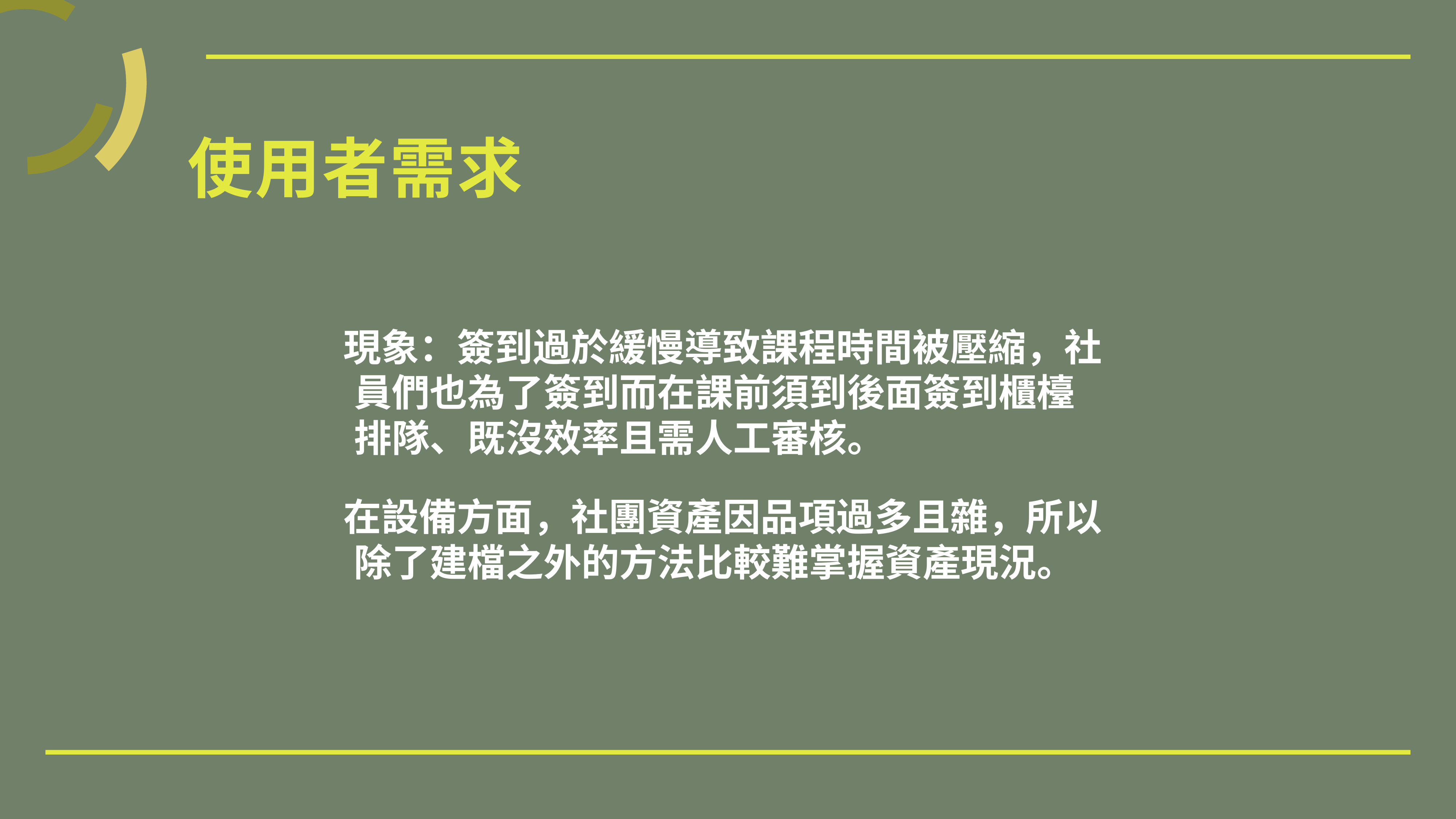

# 使用者需求
現象：簽到過於緩慢導致課程時間被壓縮，社員們也為了簽到而在課前須到後面簽到櫃檯排隊、既沒效率且需人工審核。
在設備方面，社團資產因品項過多且雜，所以除了建檔之外的方法比較難掌握資產現況。